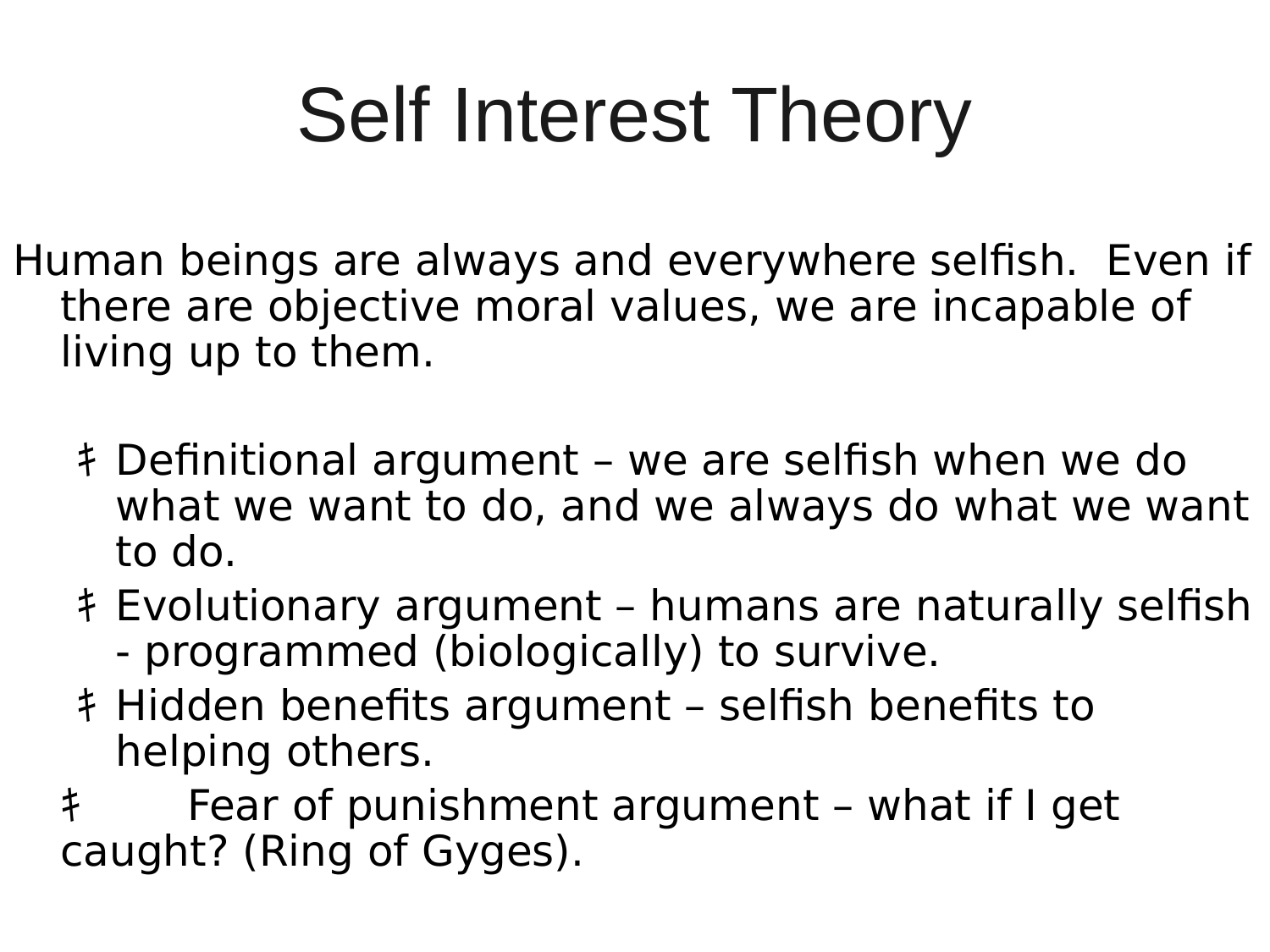

# Self Interest Theory
Human beings are always and everywhere selfish.  Even if there are objective moral values, we are incapable of living up to them.

ｷ	Definitional argument – we are selfish when we do what we want to do, and we always do what we want to do.
ｷ	Evolutionary argument – humans are naturally selfish - programmed (biologically) to survive.
ｷ	Hidden benefits argument – selfish benefits to helping others.
	ｷ	Fear of punishment argument – what if I get caught? (Ring of Gyges).